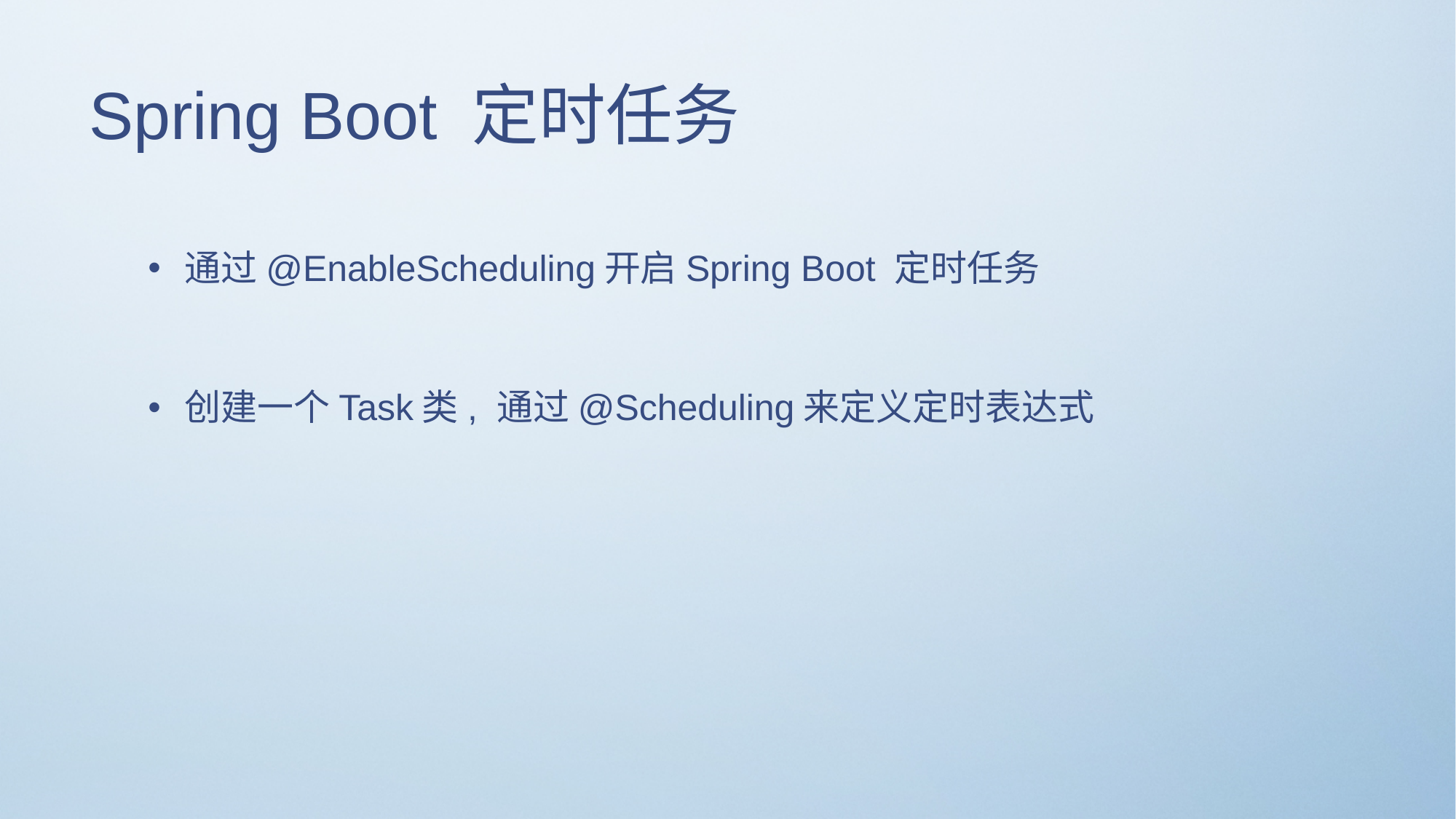

# Spring Boot 定时任务

通过@EnableScheduling开启Spring Boot 定时任务

创建一个Task类, 通过@Scheduling来定义定时表达式